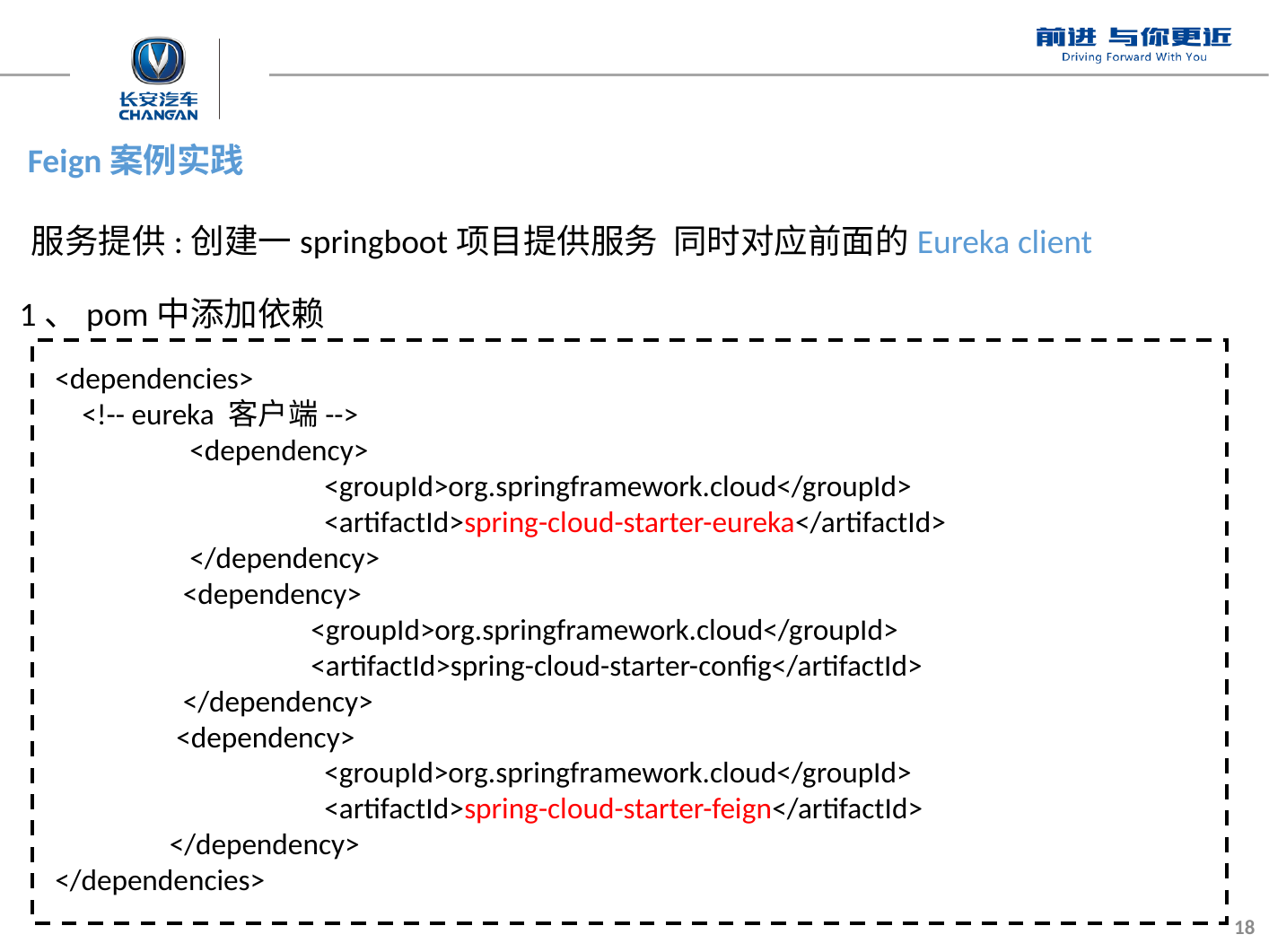

Feign案例实践
服务提供:创建一springboot项目提供服务  同时对应前面的Eureka client
1、pom中添加依赖

<dependencies>
    <!-- eureka 客户端-->
	<dependency>
		<groupId>org.springframework.cloud</groupId>
		<artifactId>spring-cloud-starter-eureka</artifactId>
	</dependency>
                   <dependency>
	                  <groupId>org.springframework.cloud</groupId>
	                  <artifactId>spring-cloud-starter-config</artifactId>
                   </dependency>
                  <dependency>
		<groupId>org.springframework.cloud</groupId>
		<artifactId>spring-cloud-starter-feign</artifactId>
                 </dependency>
</dependencies>